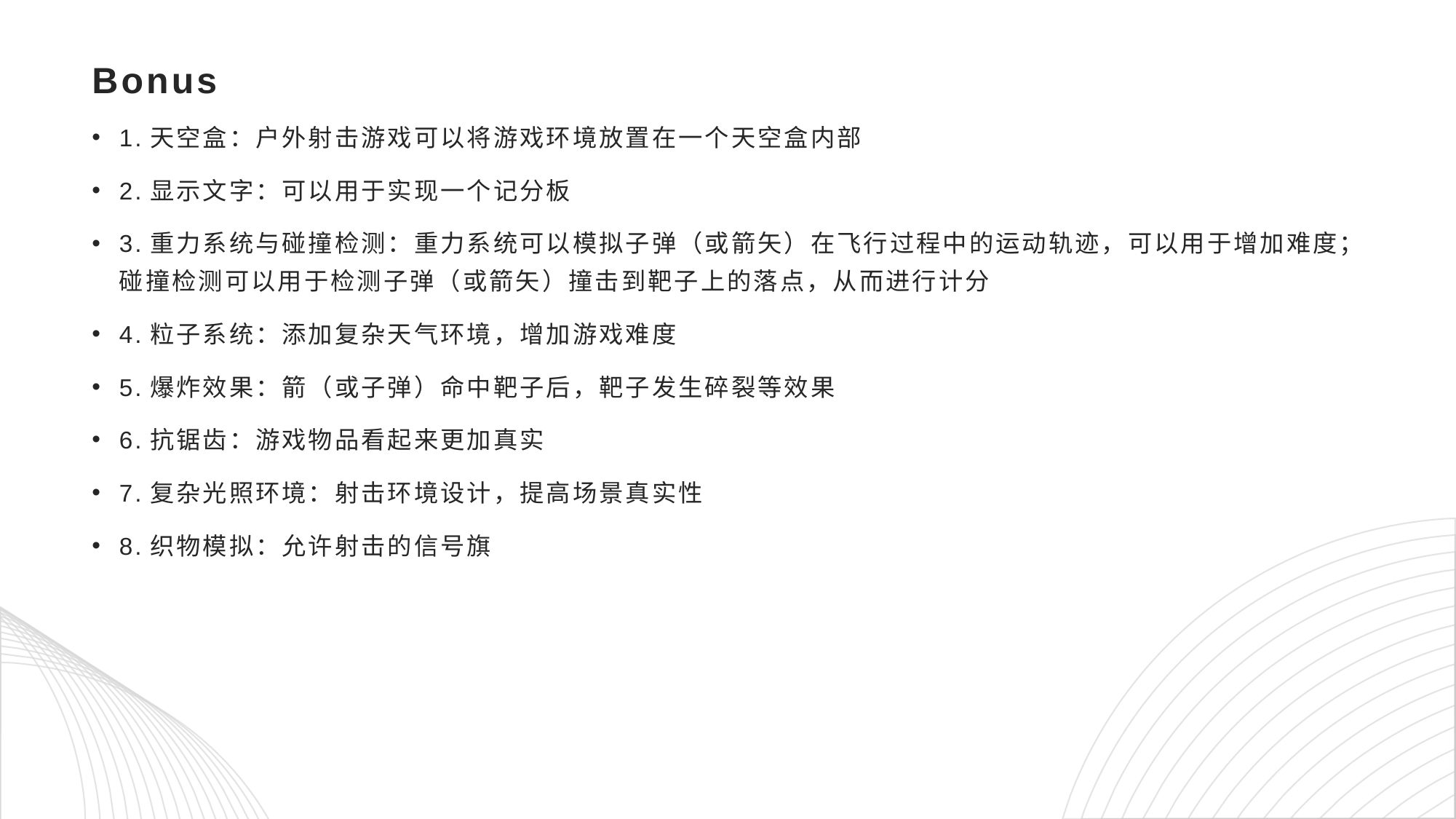

# Bonus
1.天空盒：户外射击游戏可以将游戏环境放置在一个天空盒内部
2.显示文字：可以用于实现一个记分板
3.重力系统与碰撞检测：重力系统可以模拟子弹（或箭矢）在飞行过程中的运动轨迹，可以用于增加难度；碰撞检测可以用于检测子弹（或箭矢）撞击到靶子上的落点，从而进行计分
4.粒子系统：添加复杂天气环境，增加游戏难度
5.爆炸效果：箭（或子弹）命中靶子后，靶子发生碎裂等效果
6.抗锯齿：游戏物品看起来更加真实
7.复杂光照环境：射击环境设计，提高场景真实性
8.织物模拟：允许射击的信号旗